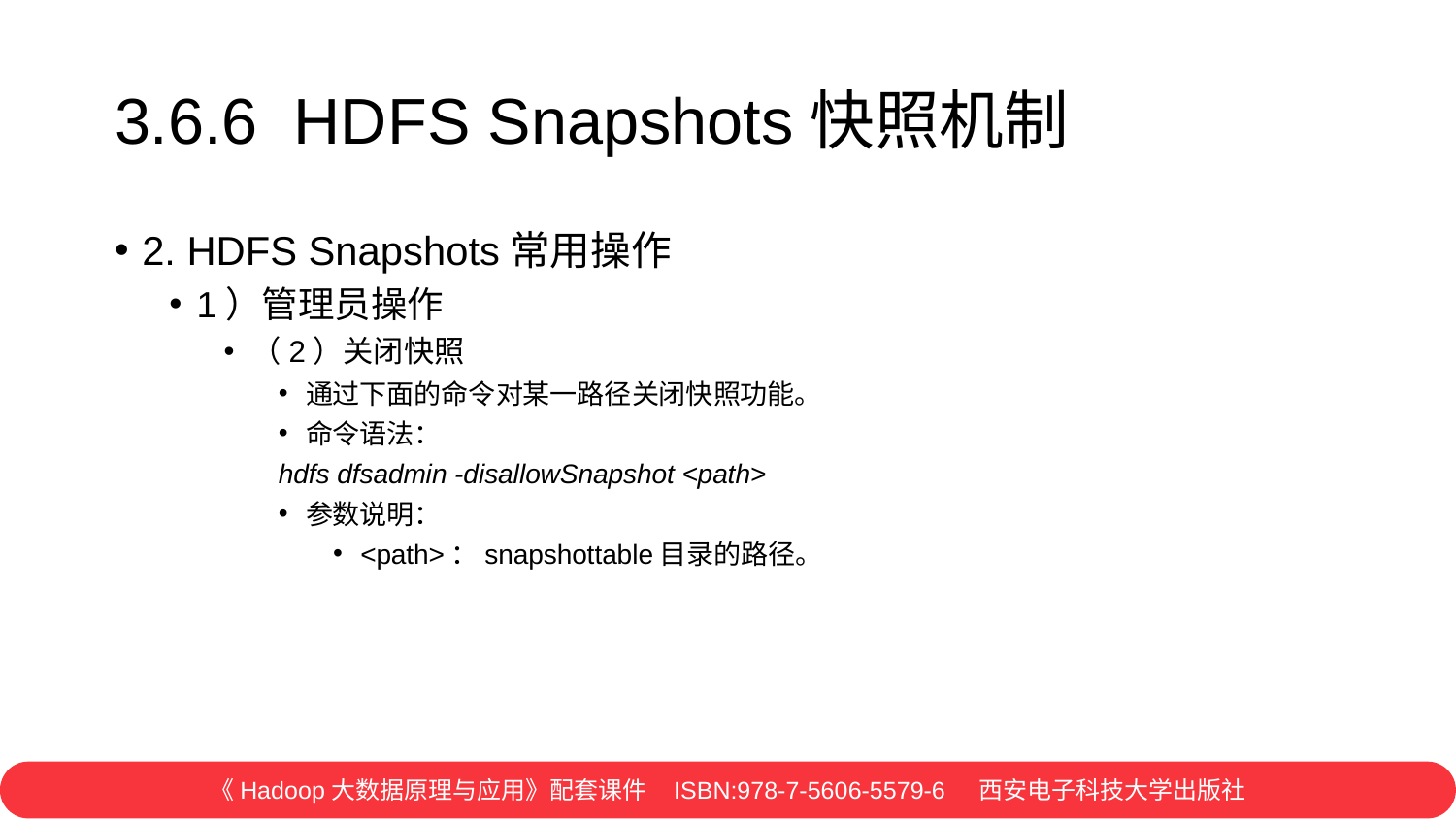

# 3.6.6  HDFS Snapshots快照机制
2. HDFS Snapshots常用操作
1）管理员操作
（2）关闭快照
通过下面的命令对某一路径关闭快照功能。
命令语法：
hdfs dfsadmin -disallowSnapshot <path>
参数说明：
<path>：snapshottable目录的路径。